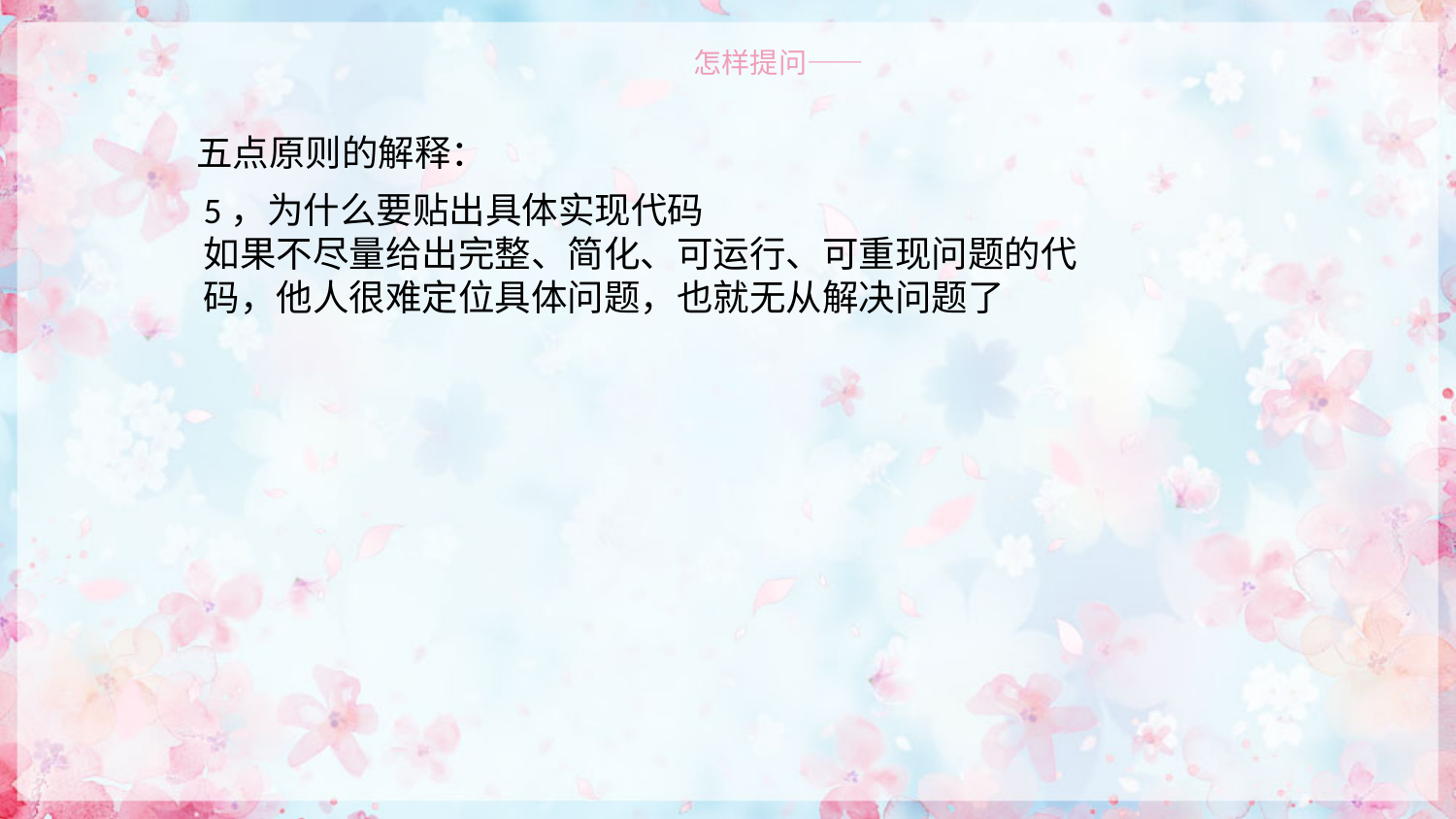

——怎样提问——
五点原则的解释：
5，为什么要贴出具体实现代码
如果不尽量给出完整、简化、可运行、可重现问题的代码，他人很难定位具体问题，也就无从解决问题了